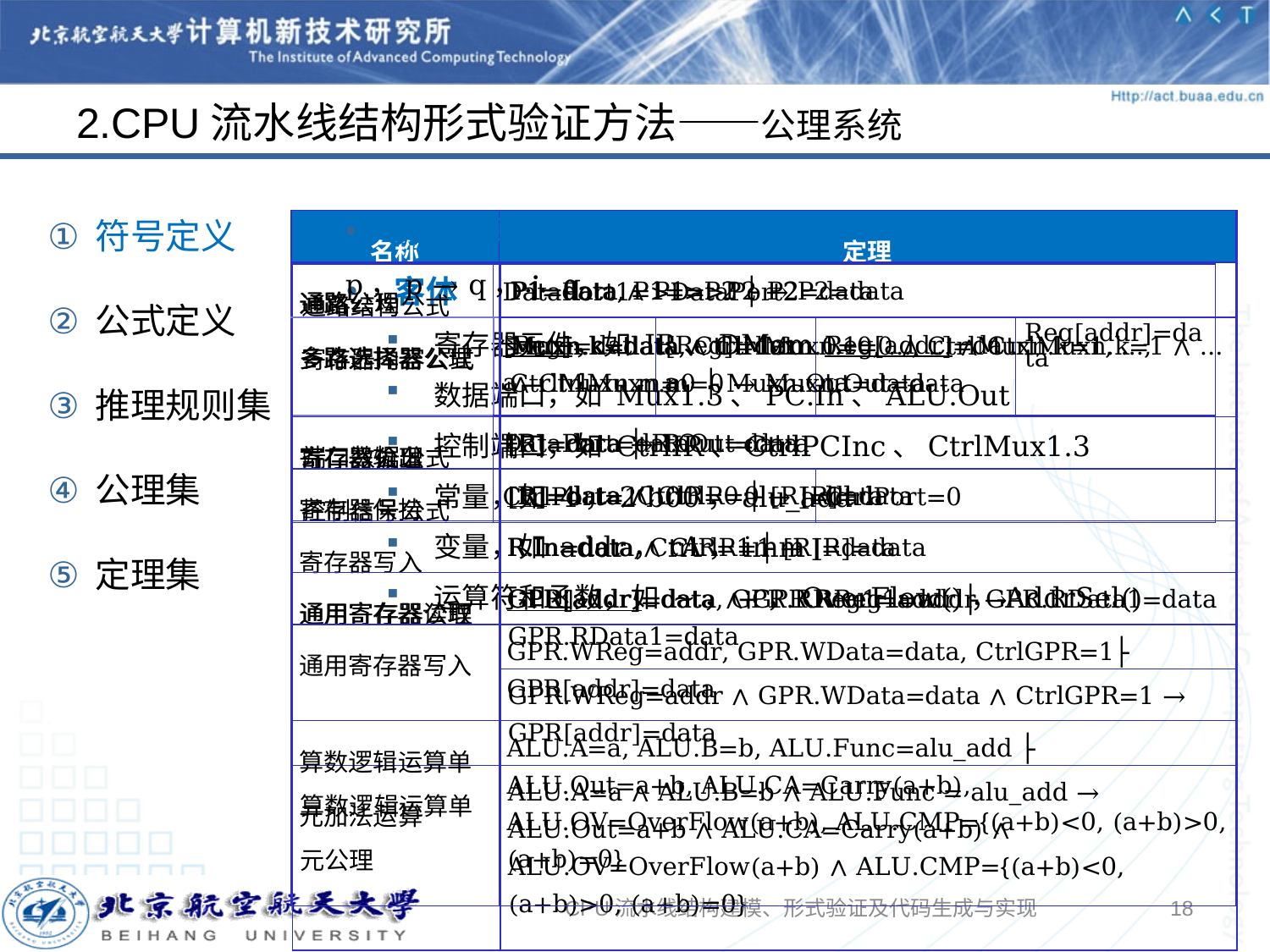

# 2.CPU流水线结构形式验证方法——公理系统
符号定义
公式定义
推理规则集
公理集
定理集
分离规则
p，p → q，∴ q

逻辑联结词，如 ¬、→
客体
寄存器元件，如 IR、DMem
数据端口，如 Mux1.3、PC.In、ALU.Out
控制端口，如 CtrlIR、CtrlPCInc、CtrlMux1.3
常量，如 4，2’b00，alu_add
变量，如 addr，rA，imm
运算符和函数，如 ~，+，OverFlow()，AddrSel()

| 名称 | 定理 |
| --- | --- |
| 通路 | P1=data, P1=>P2 ├ P2=data |
| 多路选择器 | Muxn.k=data, CtrlMuxn.0=0, ..., CtrlMuxn.k=1, ..., CtrlMuxn.m=0 ├ Muxn.Out=data |
| 寄存器输出 | [R]=data ├ R.Out=data |
| 寄存器保持 | [R]=data, CtrlR=0 ├ [R]=data |
| 寄存器写入 | R.In=data, CtrlR=1 ├ [R]=data |
| 通用寄存器读取 | GPR[addr]=data, GPR.RReg1=addr ├ GPR.RData1=data |
| 通用寄存器写入 | GPR.WReg=addr, GPR.WData=data, CtrlGPR=1├ GPR[addr]=data |
| 算数逻辑运算单元加法运算 | ALU.A=a, ALU.B=b, ALU.Func=alu\_add ├ ALU.Out=a+b, ALU.CA=Carry(a+b), ALU.OV=OverFlow(a+b), ALU.CMP={(a+b)<0, (a+b)>0, (a+b)=0} |
| 类型 | 公式 |  |  |  |
| --- | --- | --- | --- | --- |
| 通路结构公式 | DataPort1=>DataPort2 |  |  |  |
| 寄存器内容公式 | [Reg]=data | [Reg]=data | Reg[addr]=data | Reg[addr]=data |
| 端口数据公式 | DataPort=data |  |  |  |
| 控制信号公式 | CtrlPort=1 |  | CtrlPort=0 |  |
| 名称 | 公理 |
| --- | --- |
| 通路公理 | P1=data ∧ P1=>P2 → P2=data |
| 多路选择器公理 | Muxn.k=data ∧ CtrlMuxn.1=0 ∧ ... ∧ CtrlMuxn.k=1 ∧ ... ∧ CtrlMuxn.m=0 → Muxn.Out=data |
| 寄存器公理 | [R]=data → R.Out=data |
|  | [R]=data ∧ CtrlR=0 → [R]=data |
|  | R.In=data ∧ CtrlR=1 → [R]=data |
| 通用寄存器公理 | GPR[addr]=data ∧ GPR.RReg1=addr → GPR.RData1=data |
|  | GPR.WReg=addr ∧ GPR.WData=data ∧ CtrlGPR=1 → GPR[addr]=data |
| 算数逻辑运算单元公理 | ALU.A=a ∧ ALU.B=b ∧ ALU.Func = alu\_add → ALU.Out=a+b ∧ ALU.CA=Carry(a+b) ∧ ALU.OV=OverFlow(a+b) ∧ ALU.CMP={(a+b)<0, (a+b)>0, (a+b)=0} |
CPU流水线结构建模、形式验证及代码生成与实现
18